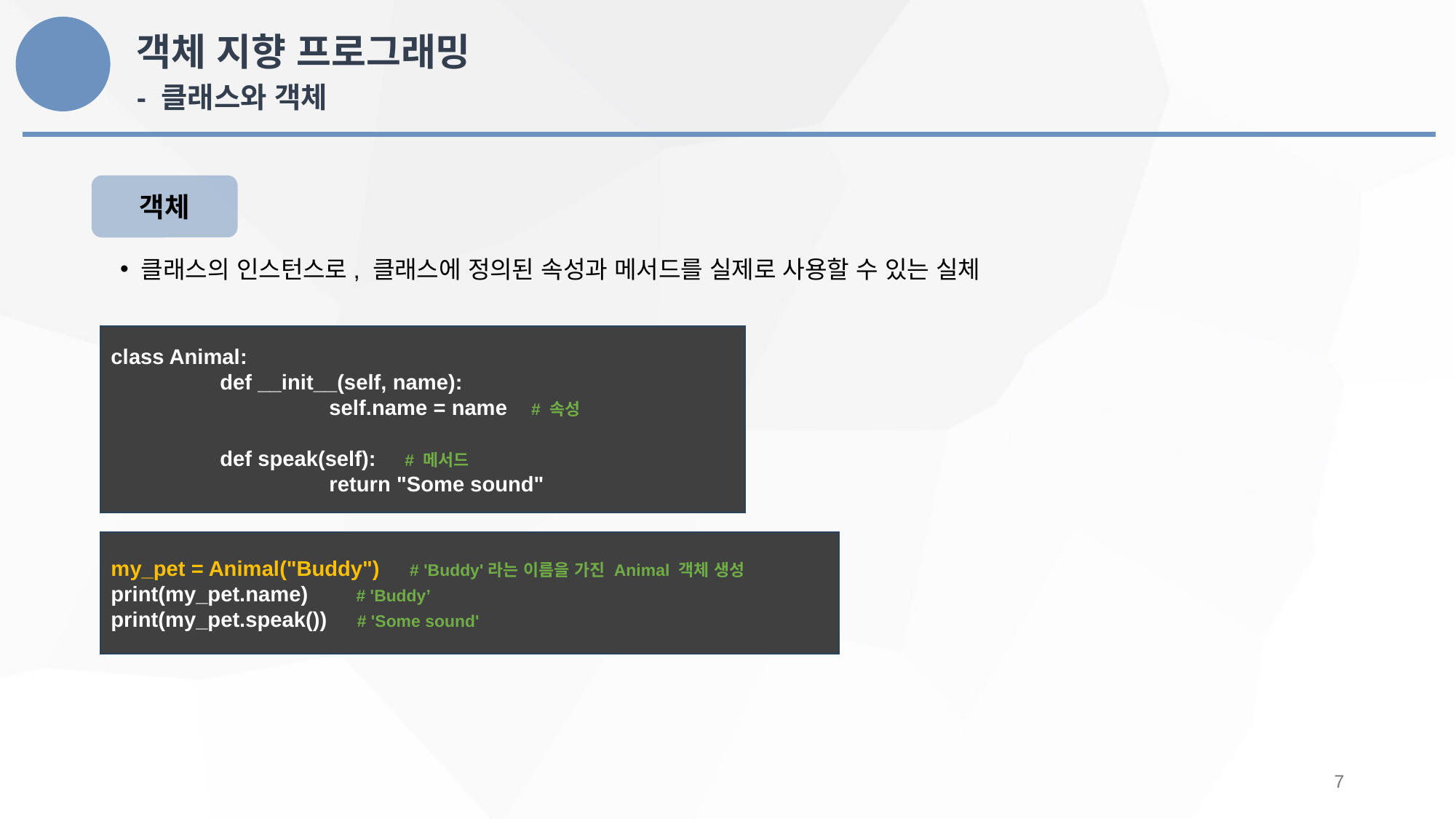

객체 지향 프로그래밍
- 클래스와 객체
객체

 클래스의 인스턴스로, 클래스에 정의된 속성과 메서드를 실제로 사용할 수 있는 실체
class Animal:
	def __init__(self, name): 				self.name = name    # 속성

	def speak(self):     # 메서드
		return "Some sound"
my_pet = Animal("Buddy")     # 'Buddy'라는 이름을 가진 Animal 객체 생성 print(my_pet.name)        # 'Buddy’
print(my_pet.speak())     # 'Some sound'
7